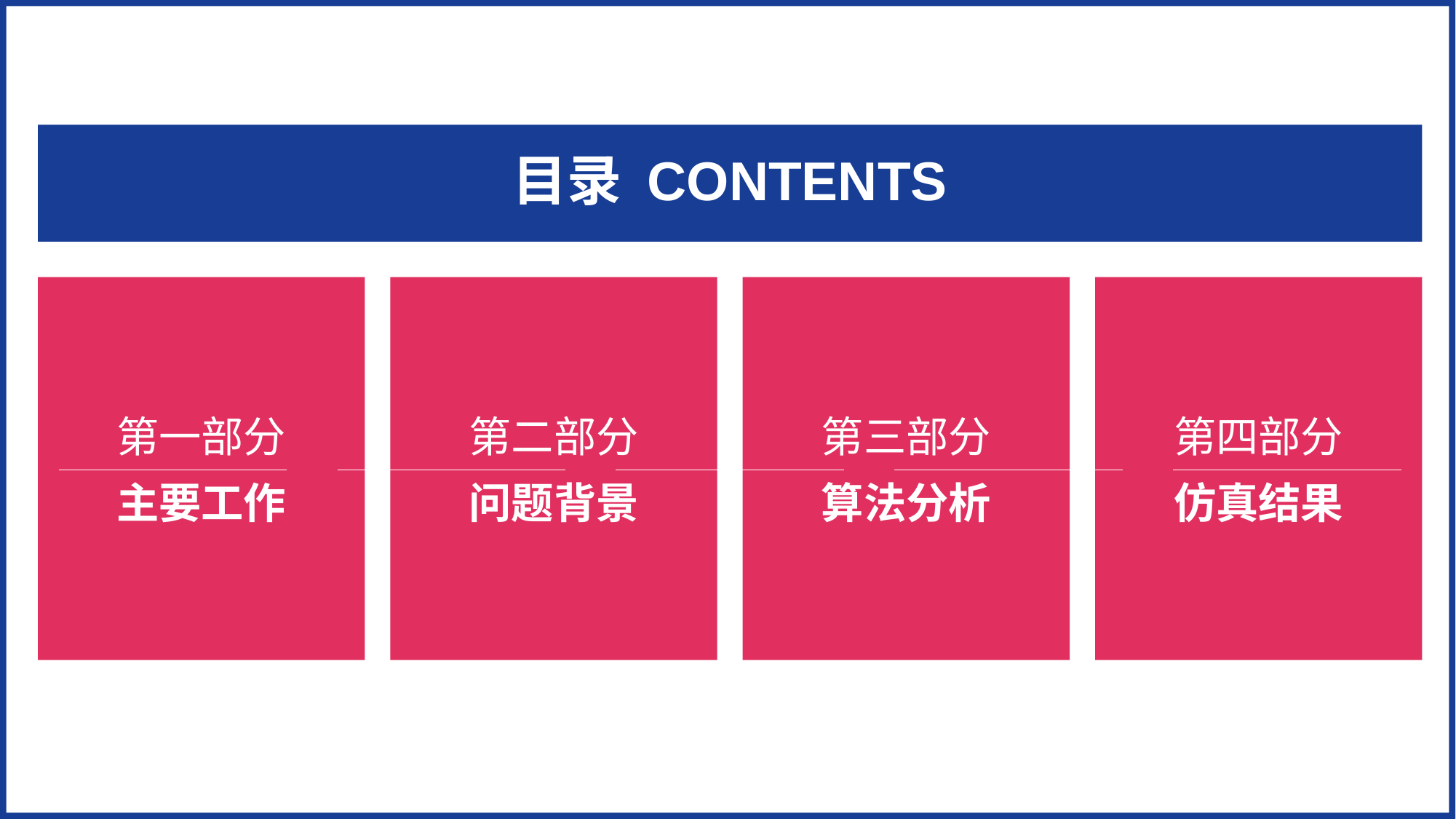

目录 CONTENTS
第一部分
主要工作
第二部分
问题背景
第三部分
算法分析
第四部分
仿真结果